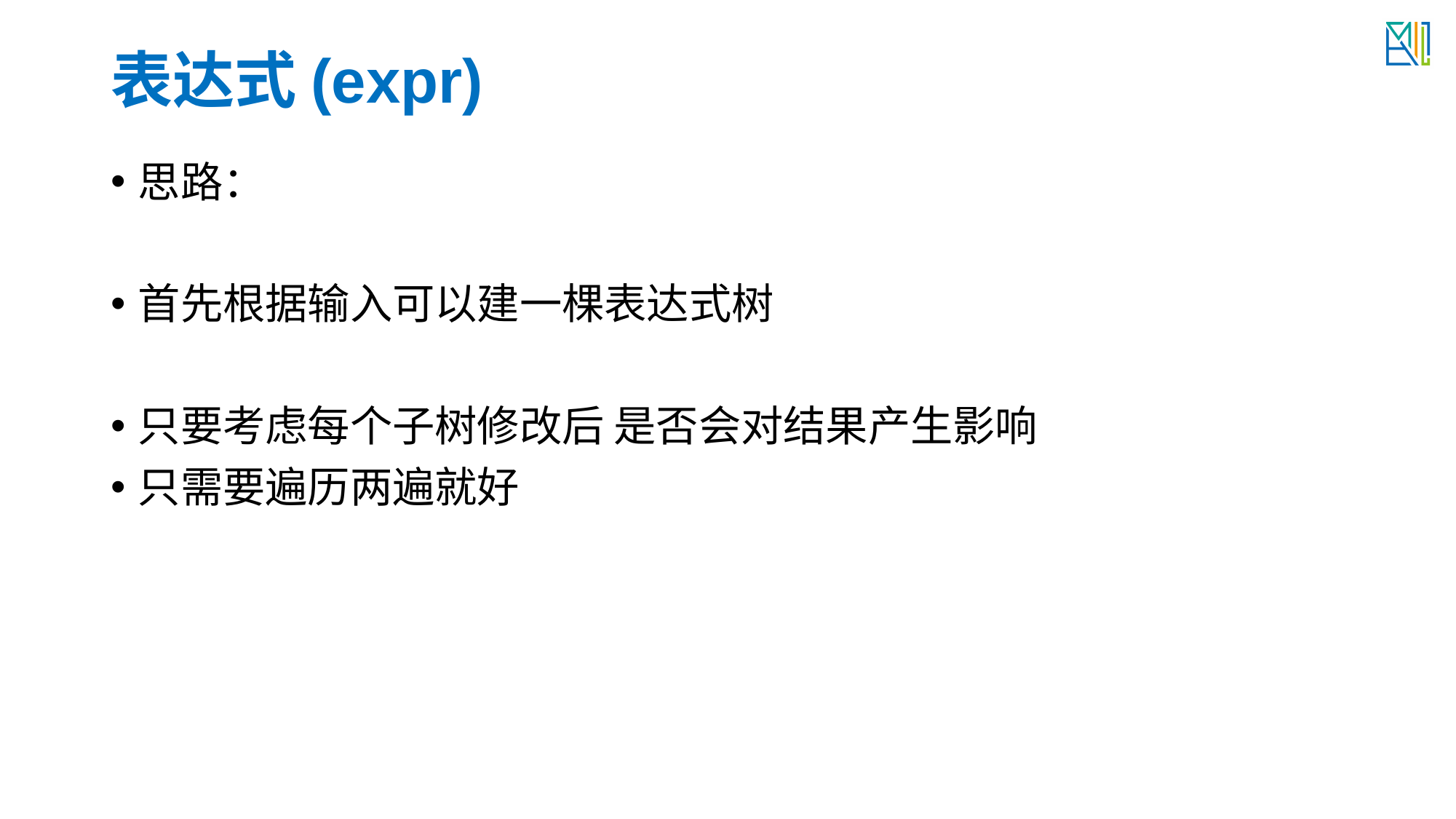

# 表达式(expr)
思路：

首先根据输入可以建一棵表达式树

只要考虑每个子树修改后 是否会对结果产生影响
只需要遍历两遍就好